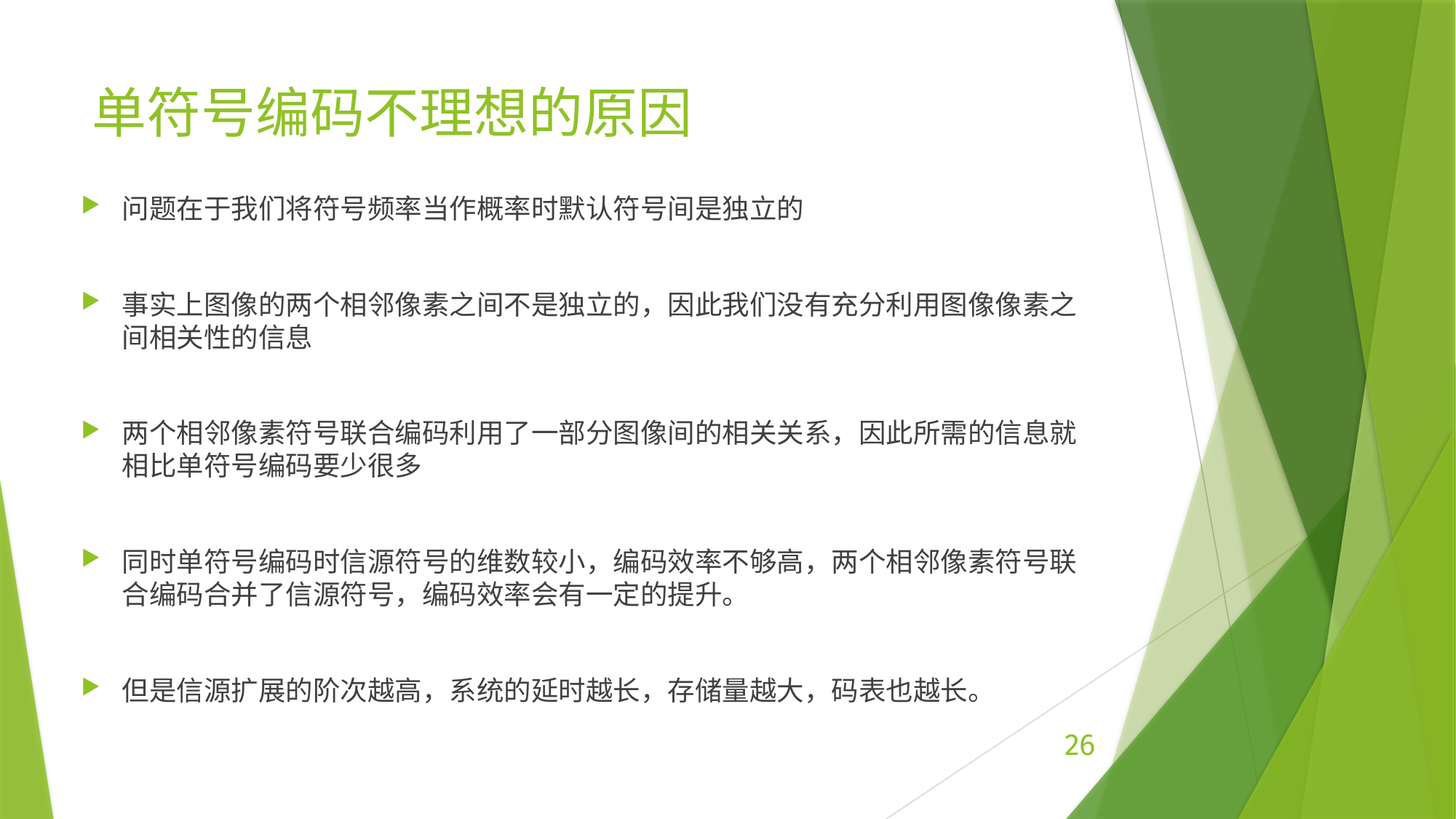

# 单符号编码不理想的原因
问题在于我们将符号频率当作概率时默认符号间是独立的

事实上图像的两个相邻像素之间不是独立的，因此我们没有充分利用图像像素之间相关性的信息

两个相邻像素符号联合编码利用了一部分图像间的相关关系，因此所需的信息就相比单符号编码要少很多

同时单符号编码时信源符号的维数较小，编码效率不够高，两个相邻像素符号联合编码合并了信源符号，编码效率会有一定的提升。

但是信源扩展的阶次越高，系统的延时越长，存储量越大，码表也越长。
26